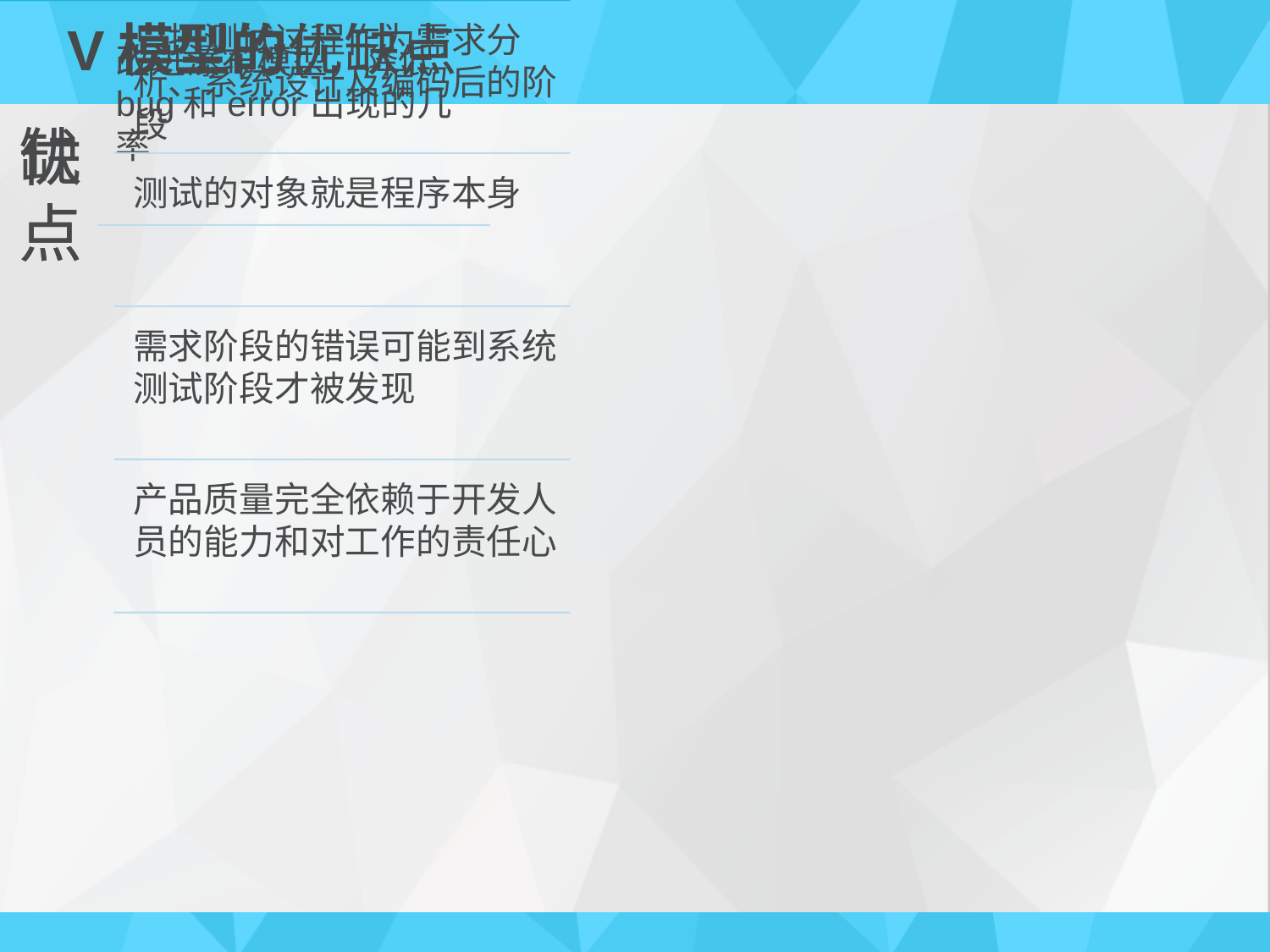

# V模型的优缺点

优点
改进瀑布模型，降低bug和error出现的几率

缺点
只把测试过程作为需求分析、系统设计及编码后的阶段
测试的对象就是程序本身
需求阶段的错误可能到系统测试阶段才被发现
产品质量完全依赖于开发人员的能力和对工作的责任心